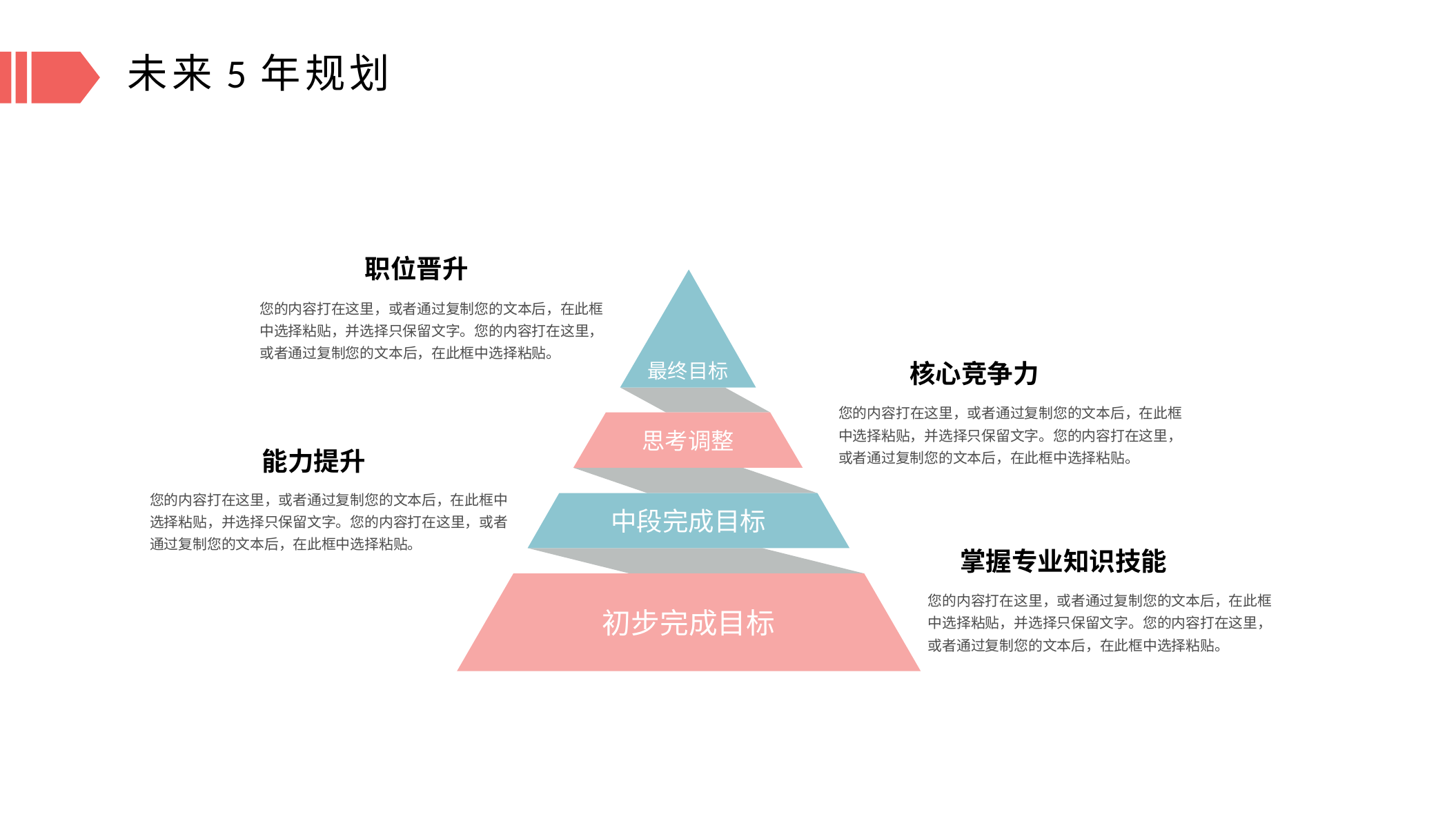

未来5年规划

职位晋升
最终目标
您的内容打在这里，或者通过复制您的文本后，在此框中选择粘贴，并选择只保留文字。您的内容打在这里，或者通过复制您的文本后，在此框中选择粘贴。
核心竞争力

您的内容打在这里，或者通过复制您的文本后，在此框中选择粘贴，并选择只保留文字。您的内容打在这里，或者通过复制您的文本后，在此框中选择粘贴。
思考调整
能力提升

您的内容打在这里，或者通过复制您的文本后，在此框中选择粘贴，并选择只保留文字。您的内容打在这里，或者通过复制您的文本后，在此框中选择粘贴。
中段完成目标
掌握专业知识技能

初步完成目标
您的内容打在这里，或者通过复制您的文本后，在此框中选择粘贴，并选择只保留文字。您的内容打在这里，或者通过复制您的文本后，在此框中选择粘贴。